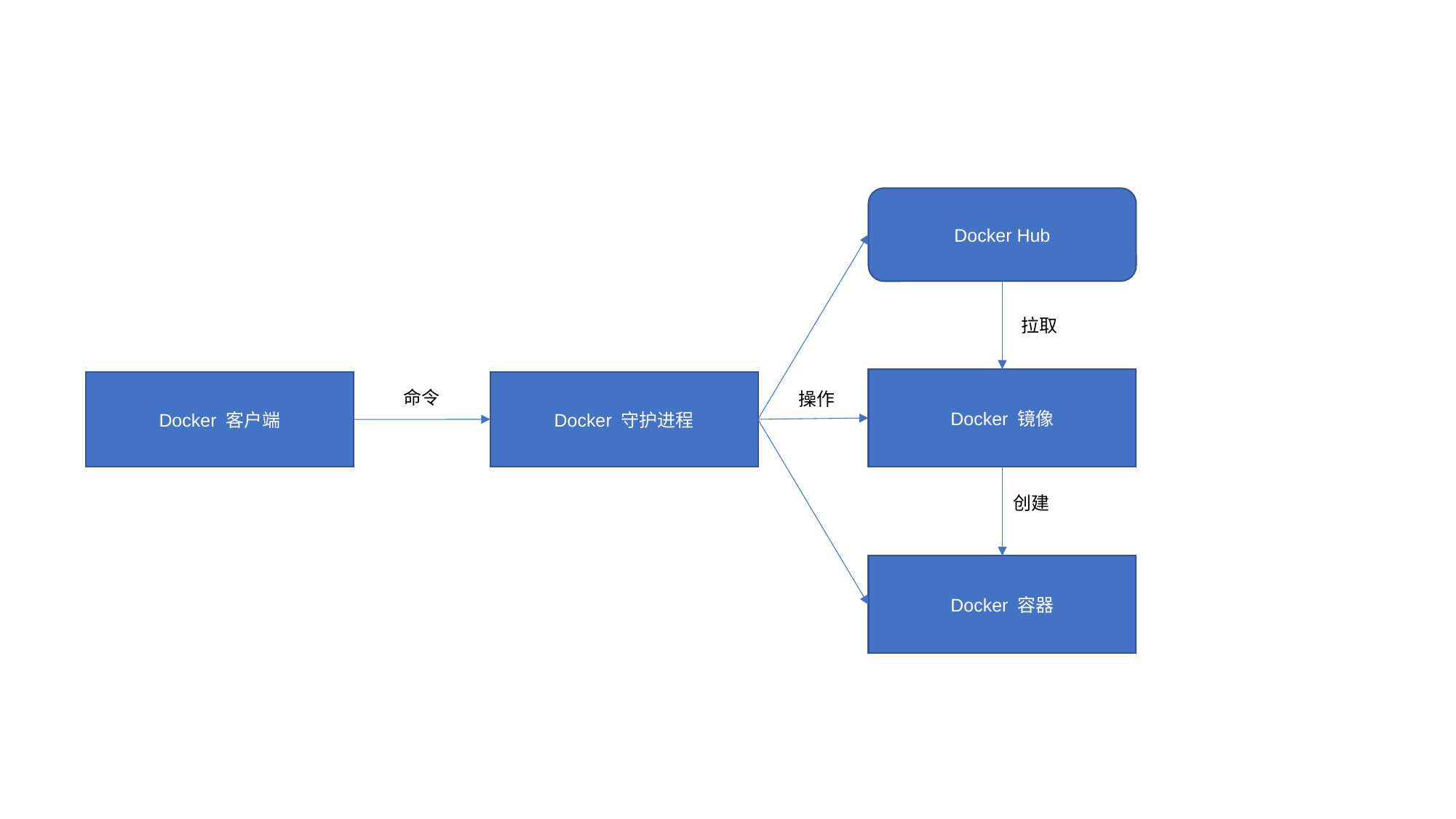

Docker Hub
拉取
Docker 镜像
Docker 守护进程
Docker 客户端
命令
操作
创建
Docker 容器